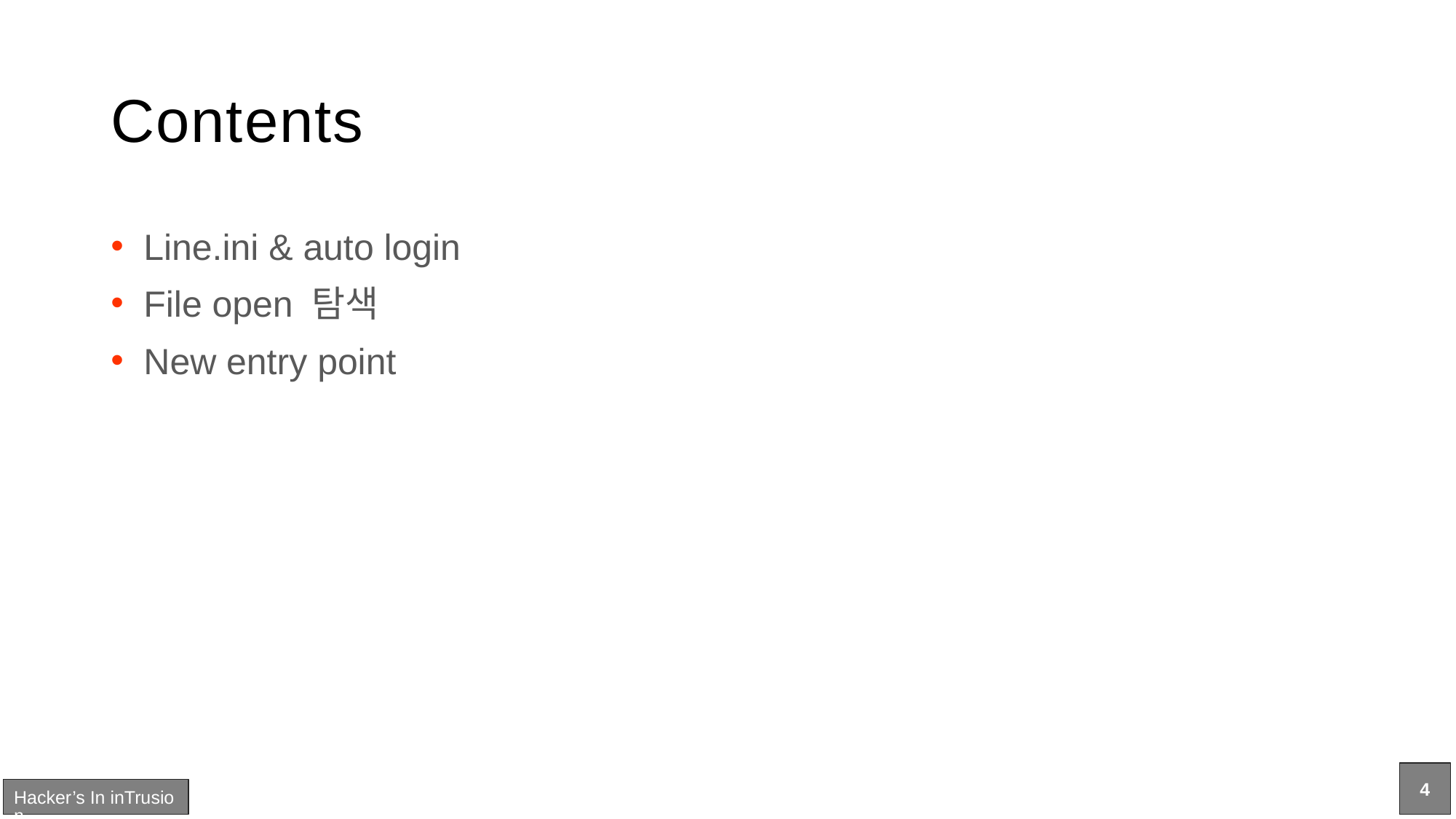

# Contents
Line.ini & auto login
File open 탐색
New entry point

4
Hacker’s In inTrusion